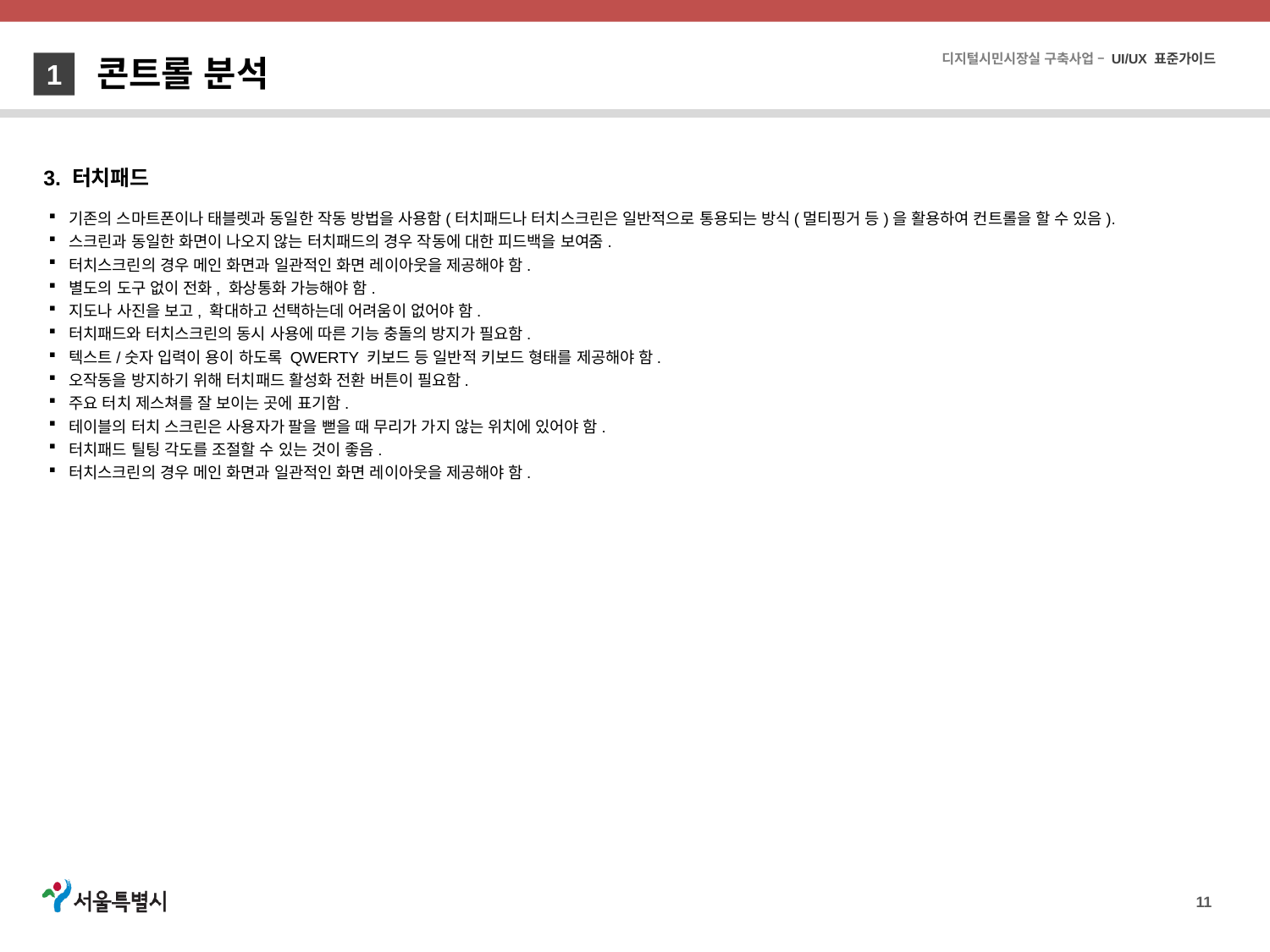

콘트롤 분석
1
3. 터치패드
기존의 스마트폰이나 태블렛과 동일한 작동 방법을 사용함(터치패드나 터치스크린은 일반적으로 통용되는 방식(멀티핑거 등)을 활용하여 컨트롤을 할 수 있음).
스크린과 동일한 화면이 나오지 않는 터치패드의 경우 작동에 대한 피드백을 보여줌.
터치스크린의 경우 메인 화면과 일관적인 화면 레이아웃을 제공해야 함.
별도의 도구 없이 전화, 화상통화 가능해야 함.
지도나 사진을 보고, 확대하고 선택하는데 어려움이 없어야 함.
터치패드와 터치스크린의 동시 사용에 따른 기능 충돌의 방지가 필요함.
텍스트/숫자 입력이 용이 하도록 QWERTY 키보드 등 일반적 키보드 형태를 제공해야 함.
오작동을 방지하기 위해 터치패드 활성화 전환 버튼이 필요함.
주요 터치 제스쳐를 잘 보이는 곳에 표기함.
테이블의 터치 스크린은 사용자가 팔을 뻗을 때 무리가 가지 않는 위치에 있어야 함.
터치패드 틸팅 각도를 조절할 수 있는 것이 좋음.
터치스크린의 경우 메인 화면과 일관적인 화면 레이아웃을 제공해야 함.